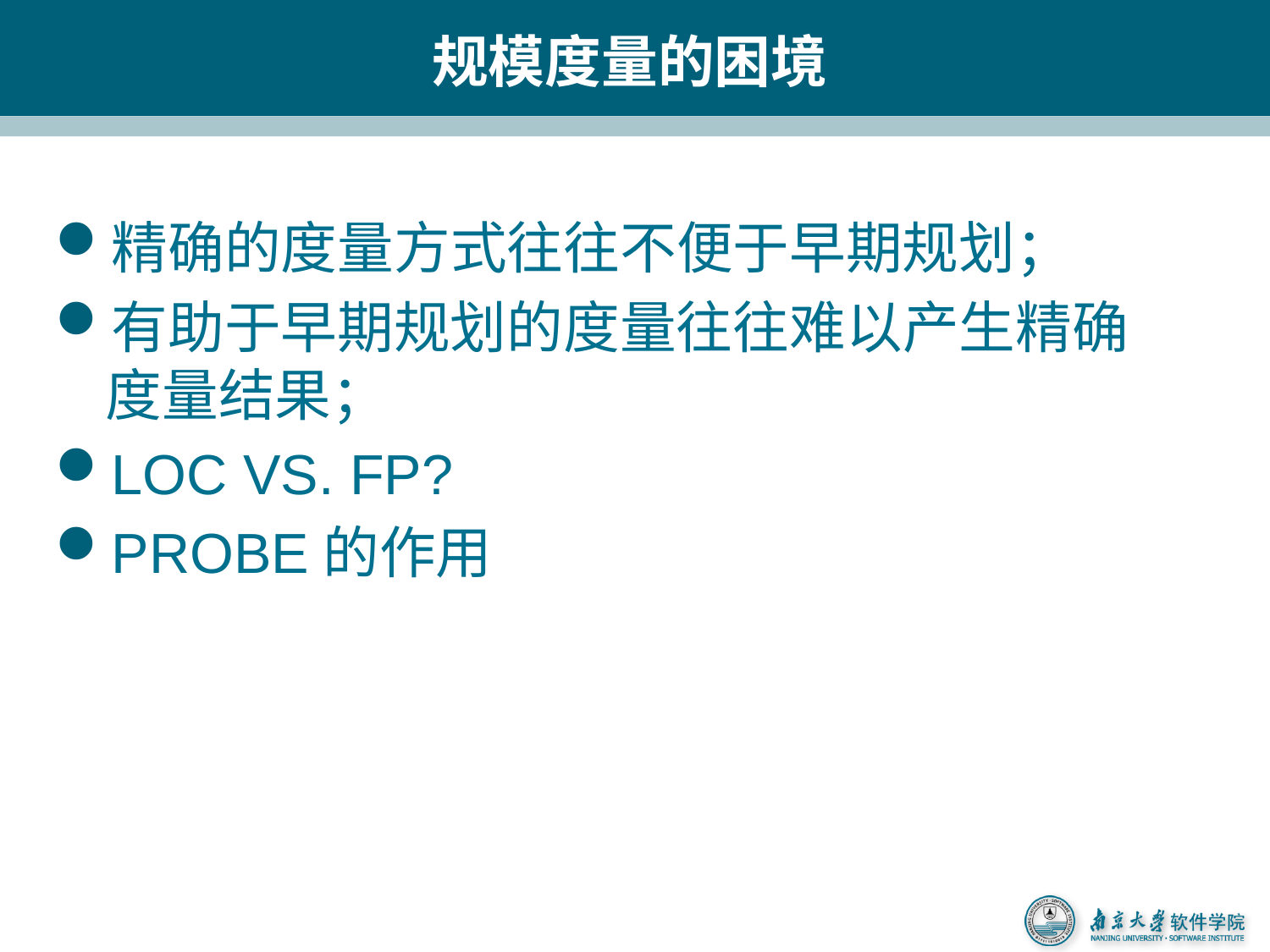

# 规模度量的困境
精确的度量方式往往不便于早期规划；
有助于早期规划的度量往往难以产生精确度量结果；
LOC VS. FP?
PROBE的作用